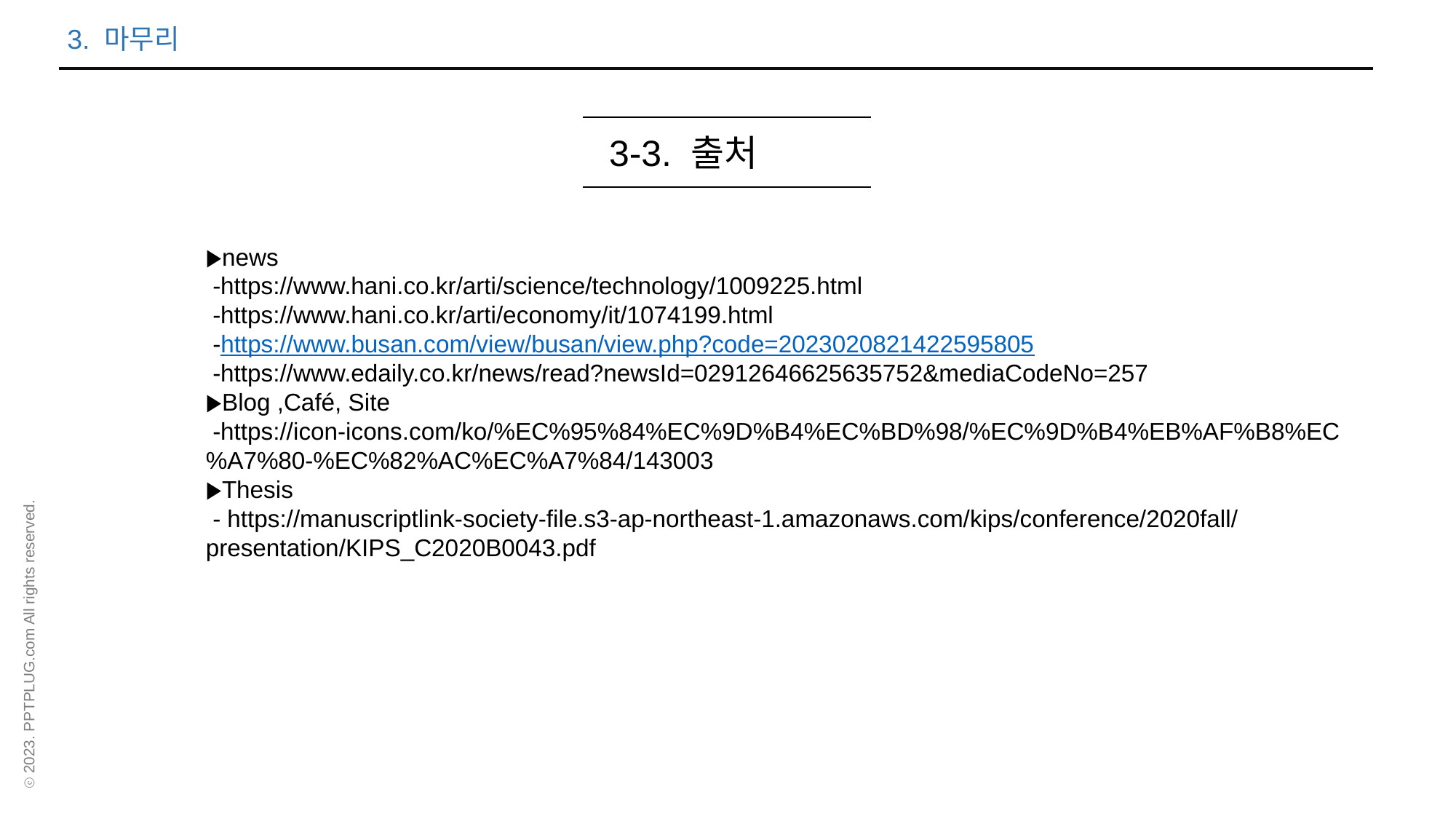

3. 마무리
3-3. 출처
▶news
 -https://www.hani.co.kr/arti/science/technology/1009225.html
 -https://www.hani.co.kr/arti/economy/it/1074199.html
 -https://www.busan.com/view/busan/view.php?code=2023020821422595805
 -https://www.edaily.co.kr/news/read?newsId=02912646625635752&mediaCodeNo=257
▶Blog ,Café, Site
 -https://icon-icons.com/ko/%EC%95%84%EC%9D%B4%EC%BD%98/%EC%9D%B4%EB%AF%B8%EC%A7%80-%EC%82%AC%EC%A7%84/143003
▶Thesis
 - https://manuscriptlink-society-file.s3-ap-northeast-1.amazonaws.com/kips/conference/2020fall/presentation/KIPS_C2020B0043.pdf